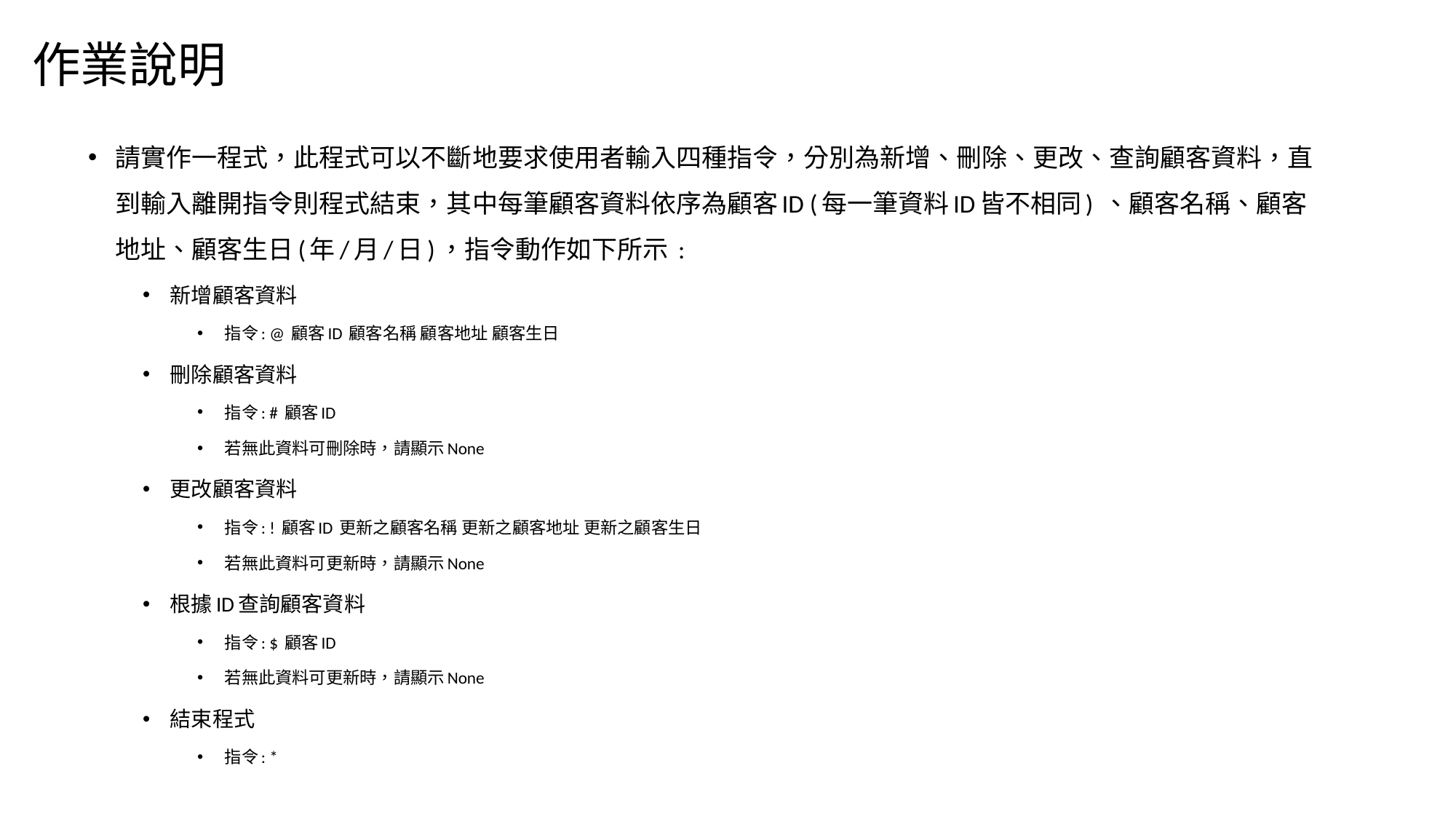

# 作業說明
請實作一程式，此程式可以不斷地要求使用者輸入四種指令，分別為新增、刪除、更改、查詢顧客資料，直到輸入離開指令則程式結束，其中每筆顧客資料依序為顧客ID (每一筆資料ID皆不相同) 、顧客名稱、顧客地址、顧客生日(年/月/日)，指令動作如下所示 :
新增顧客資料
指令: @ 顧客ID 顧客名稱 顧客地址 顧客生日
刪除顧客資料
指令: # 顧客ID
若無此資料可刪除時，請顯示None
更改顧客資料
指令: ! 顧客ID 更新之顧客名稱 更新之顧客地址 更新之顧客生日
若無此資料可更新時，請顯示None
根據ID查詢顧客資料
指令: $ 顧客ID
若無此資料可更新時，請顯示None
結束程式
指令: *